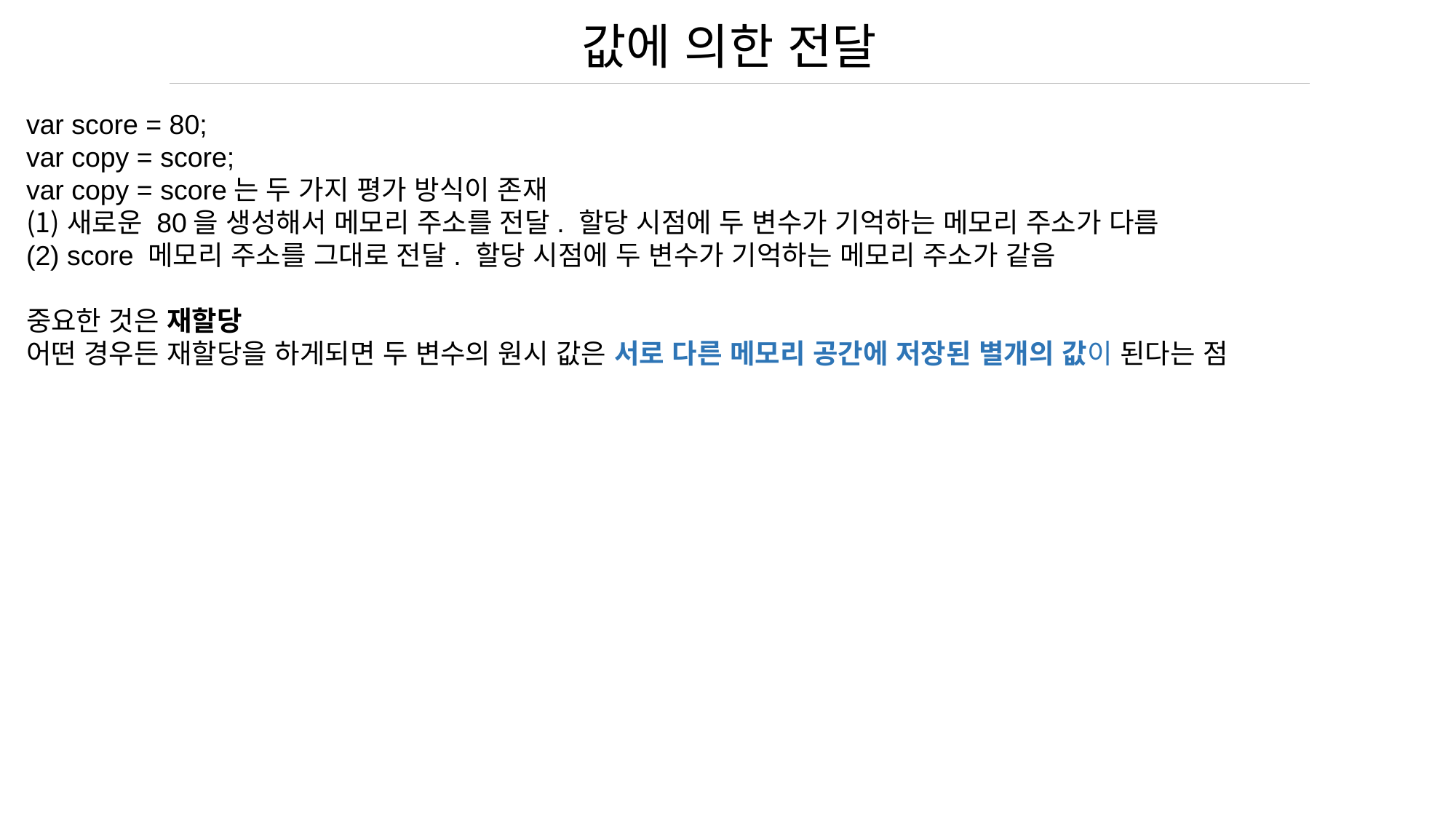

값에 의한 전달
var score = 80;
var copy = score;
var copy = score는 두 가지 평가 방식이 존재
새로운 80을 생성해서 메모리 주소를 전달. 할당 시점에 두 변수가 기억하는 메모리 주소가 다름
(2) score 메모리 주소를 그대로 전달. 할당 시점에 두 변수가 기억하는 메모리 주소가 같음

중요한 것은 재할당
어떤 경우든 재할당을 하게되면 두 변수의 원시 값은 서로 다른 메모리 공간에 저장된 별개의 값이 된다는 점